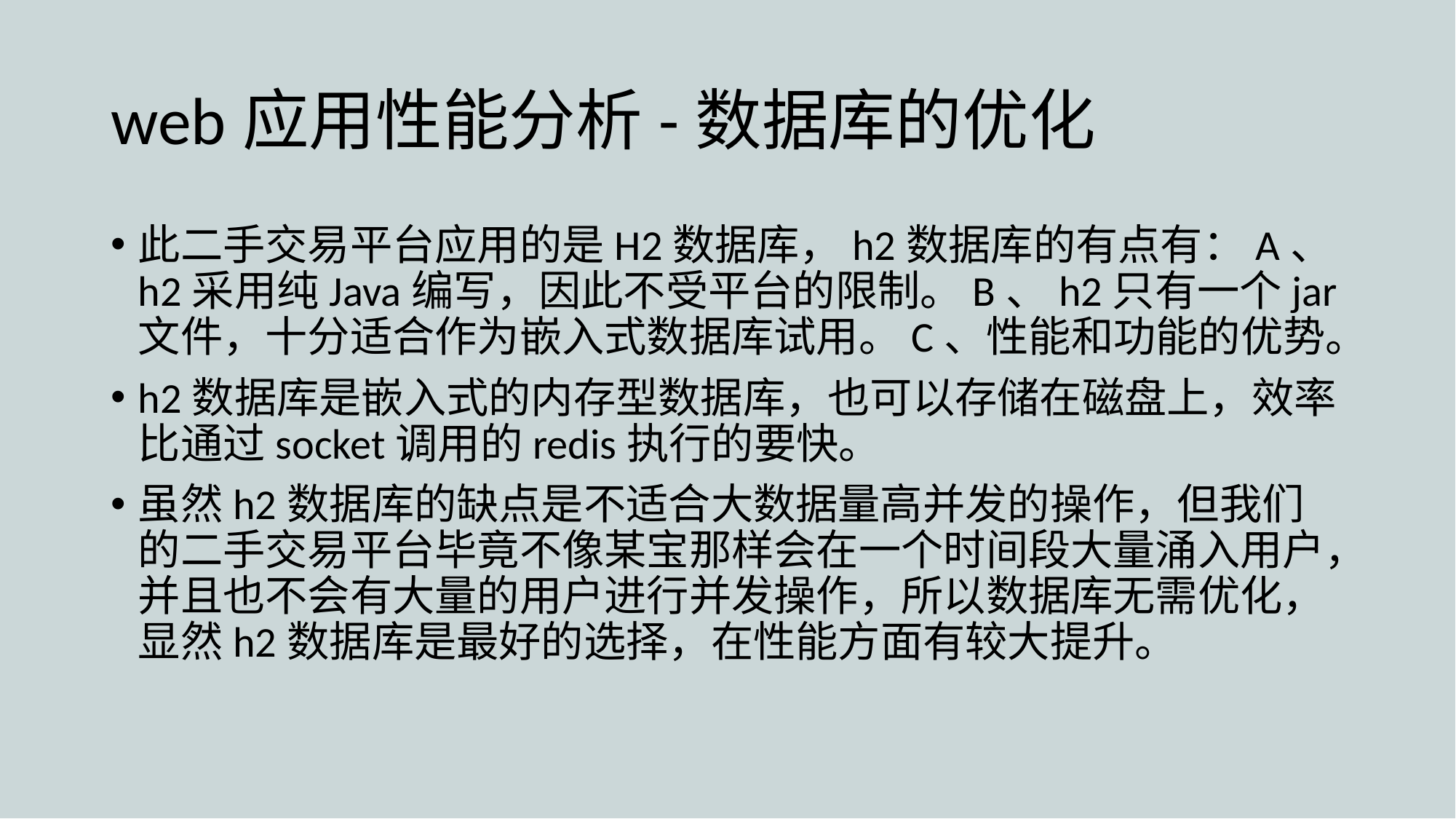

# web应用性能分析-数据库的优化
此二手交易平台应用的是H2数据库，h2数据库的有点有：A、h2采用纯Java编写，因此不受平台的限制。B、h2只有一个jar文件，十分适合作为嵌入式数据库试用。C、性能和功能的优势。
h2数据库是嵌入式的内存型数据库，也可以存储在磁盘上，效率比通过socket调用的redis执行的要快。
虽然h2数据库的缺点是不适合大数据量高并发的操作，但我们的二手交易平台毕竟不像某宝那样会在一个时间段大量涌入用户，并且也不会有大量的用户进行并发操作，所以数据库无需优化，显然h2数据库是最好的选择，在性能方面有较大提升。